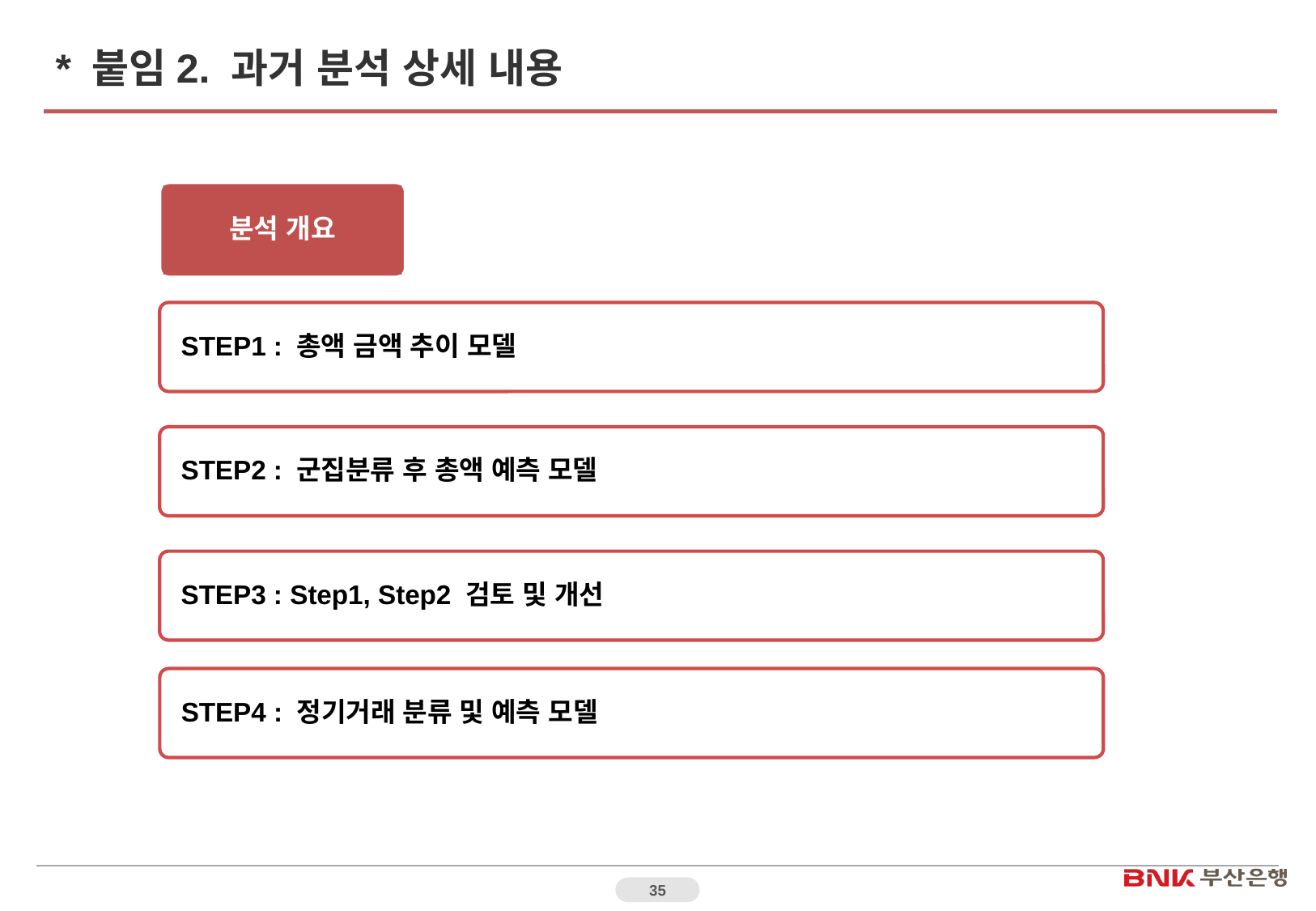

* 붙임2. 과거 분석 상세 내용

분석 개요

STEP1 : 총액 금액 추이 모델

STEP2 : 군집분류 후 총액 예측 모델

STEP3 : Step1, Step2 검토 및 개선

STEP4 : 정기거래 분류 및 예측 모델